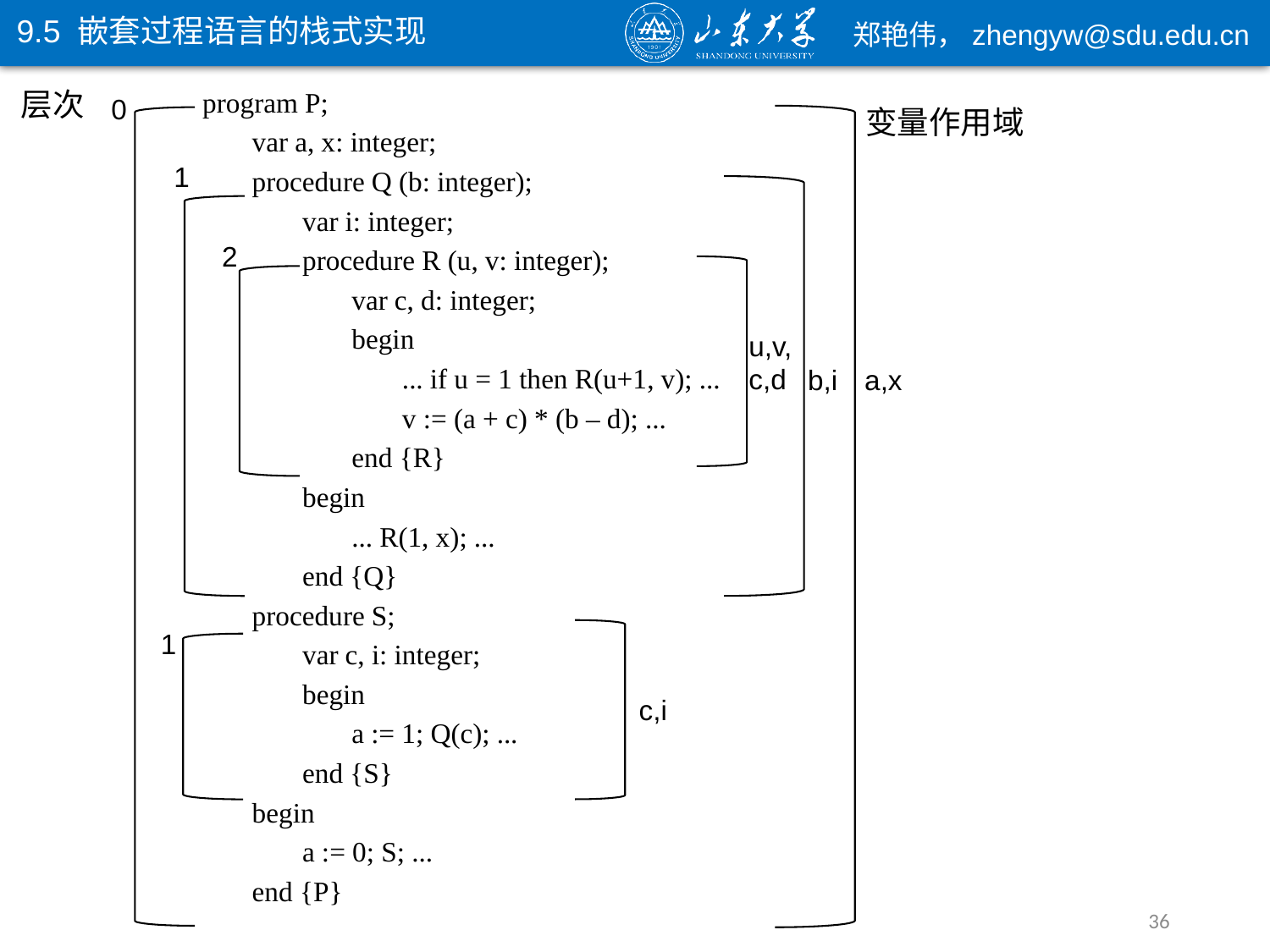

9.5 嵌套过程语言的栈式实现
层次
program P;
var a, x: integer;
procedure Q (b: integer);
var i: integer;
procedure R (u, v: integer);
var c, d: integer;
begin
... if u = 1 then R(u+1, v); ...
v := (a + c) * (b – d); ...
end {R}
begin
... R(1, x); ...
end {Q}
procedure S;
var c, i: integer;
begin
a := 1; Q(c); ...
end {S}
begin
a := 0; S; ...
end {P}
0
变量作用域

1

2

u,v,
c,d
b,i
a,x
1

c,i
36